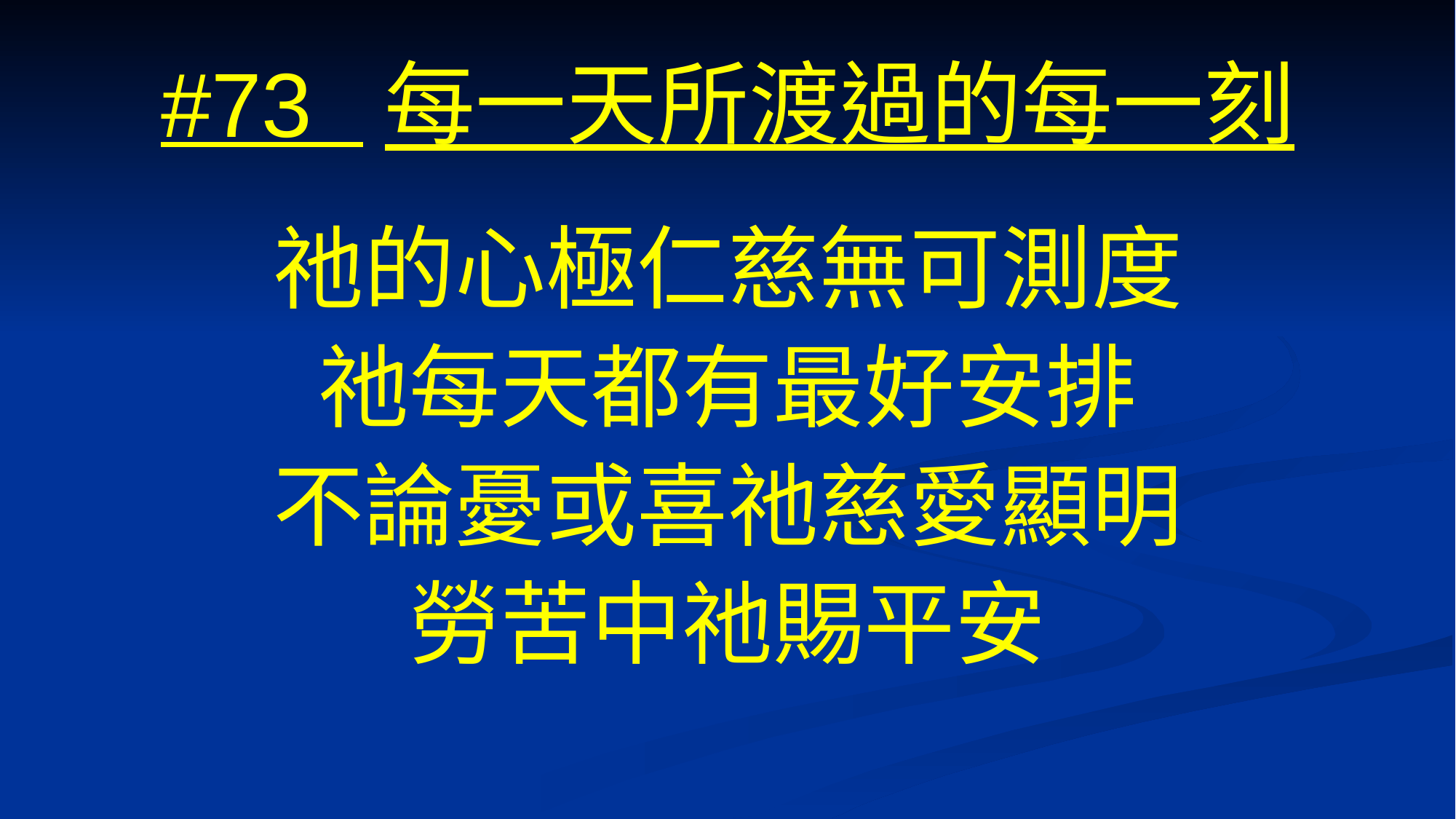

# #73  每一天所渡過的每一刻
祂的心極仁慈無可測度
祂每天都有最好安排
不論憂或喜祂慈愛顯明
勞苦中祂賜平安